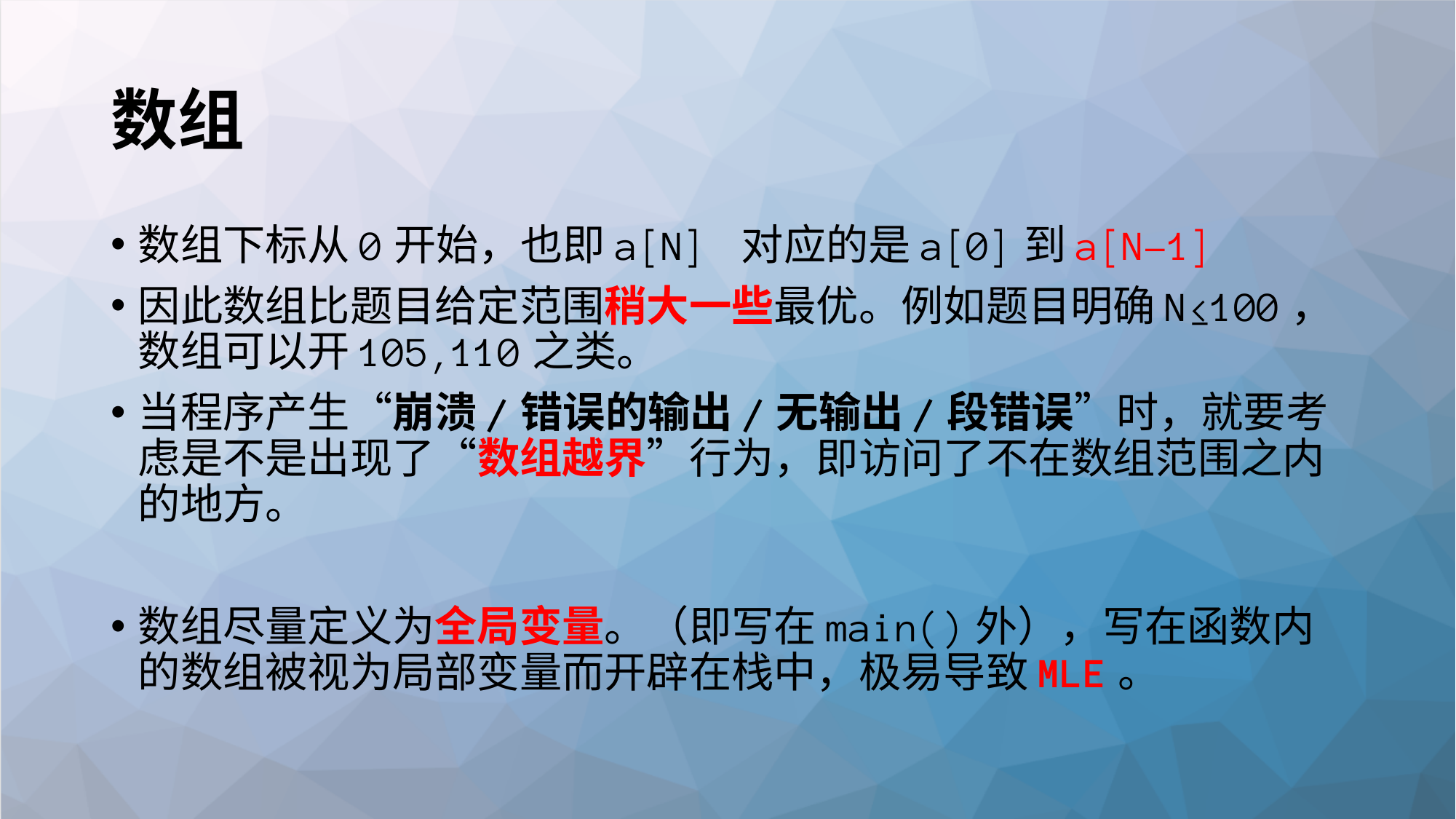

# 数组
数组下标从0开始，也即a[N] 对应的是a[0]到a[N-1]
因此数组比题目给定范围稍大一些最优。例如题目明确N≤100，数组可以开105,110之类。
当程序产生“崩溃/错误的输出/无输出/段错误”时，就要考虑是不是出现了“数组越界”行为，即访问了不在数组范围之内的地方。

数组尽量定义为全局变量。（即写在main()外），写在函数内的数组被视为局部变量而开辟在栈中，极易导致MLE。